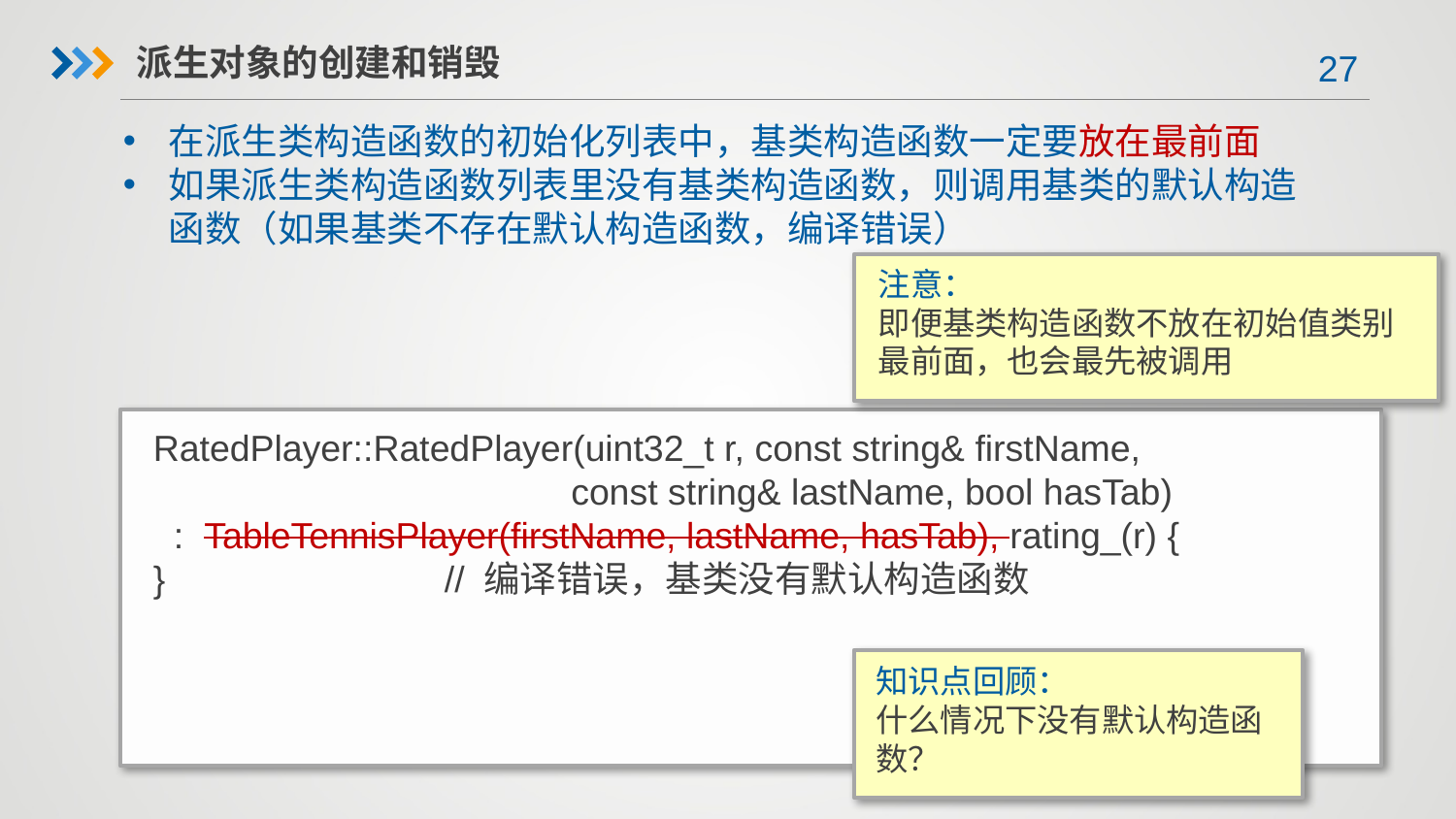

派生对象的创建和销毁
在派生类构造函数的初始化列表中，基类构造函数一定要放在最前面
如果派生类构造函数列表里没有基类构造函数，则调用基类的默认构造函数（如果基类不存在默认构造函数，编译错误）

注意：
即便基类构造函数不放在初始值类别最前面，也会最先被调用

RatedPlayer::RatedPlayer(uint32_t r, const string& firstName,
                                         const string& lastName, bool hasTab)
  :  TableTennisPlayer(firstName, lastName, hasTab), rating_(r) {
}		// 编译错误，基类没有默认构造函数

知识点回顾：
什么情况下没有默认构造函数？